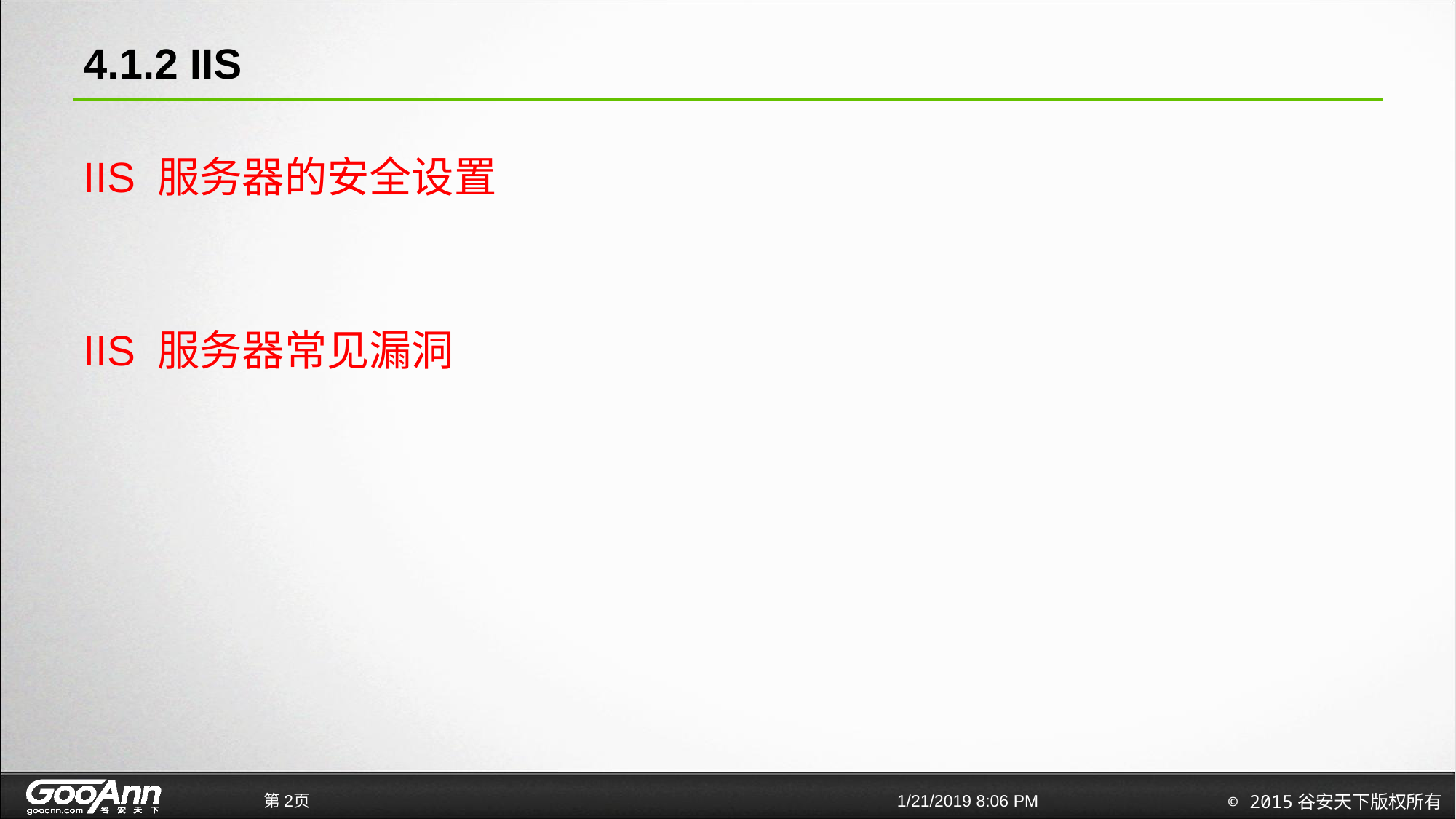

# 4.1.2 IIS

IIS 服务器的安全设置

IIS 服务器常见漏洞